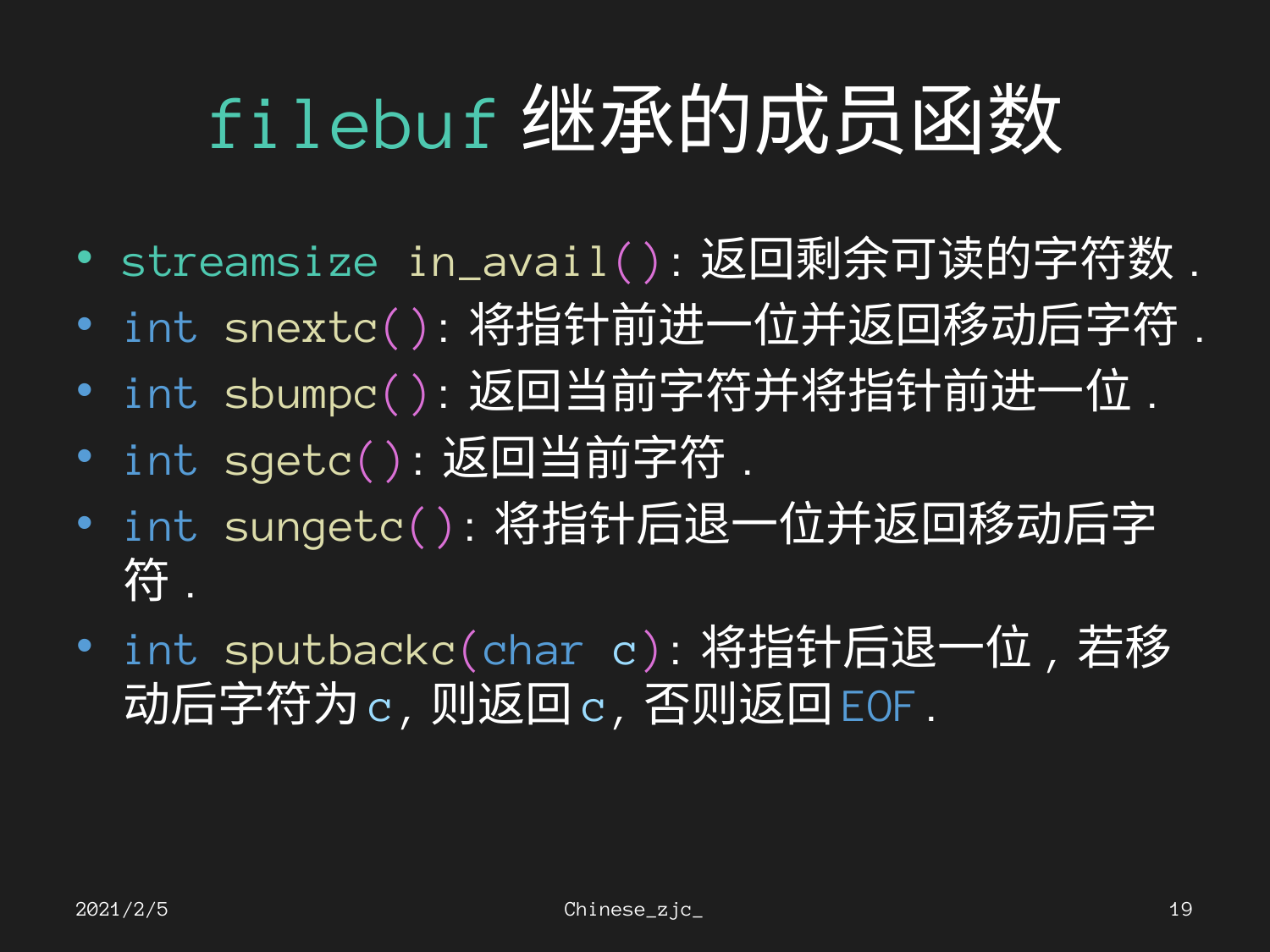

# filebuf继承的成员函数
streamsize in_avail():返回剩余可读的字符数.
int snextc():将指针前进一位并返回移动后字符.
int sbumpc():返回当前字符并将指针前进一位.
int sgetc():返回当前字符.
int sungetc():将指针后退一位并返回移动后字符.
int sputbackc(char c):将指针后退一位,若移动后字符为c,则返回c,否则返回EOF.
2021/2/5
Chinese_zjc_
19